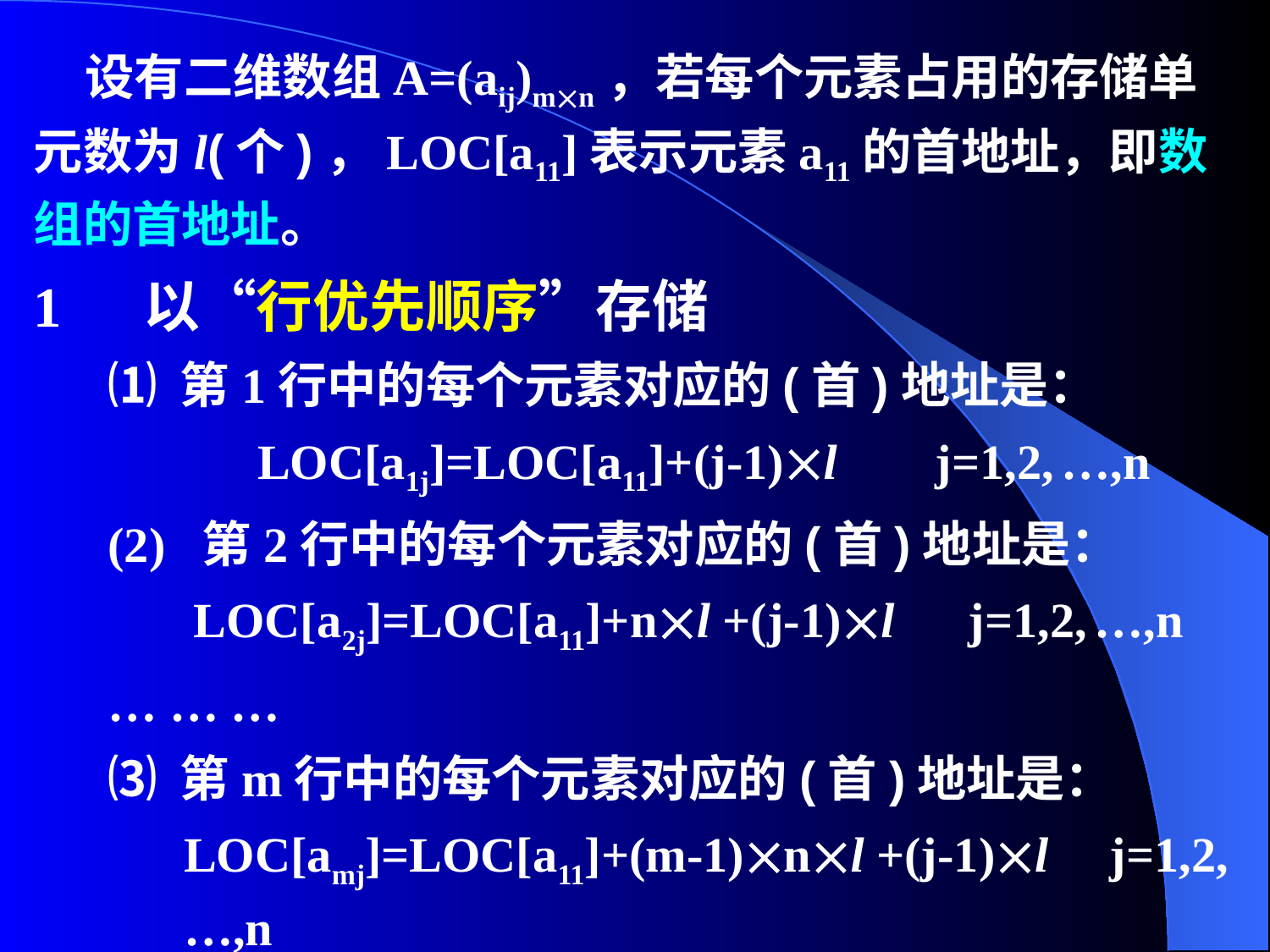

# 设有二维数组A=(aij)m×n，若每个元素占用的存储单元数为l(个)，LOC[a11]表示元素a11的首地址，即数组的首地址。
1  以“行优先顺序”存储
⑴ 第1行中的每个元素对应的(首)地址是：
      LOC[a1j]=LOC[a11]+(j-1)×l        j=1,2, …,n
(2)  第2行中的每个元素对应的(首)地址是：
       LOC[a2j]=LOC[a11]+n×l +(j-1)×l      j=1,2, …,n
… … …
⑶ 第m行中的每个元素对应的(首)地址是：
LOC[amj]=LOC[a11]+(m-1)×n×l +(j-1)×l     j=1,2, …,n